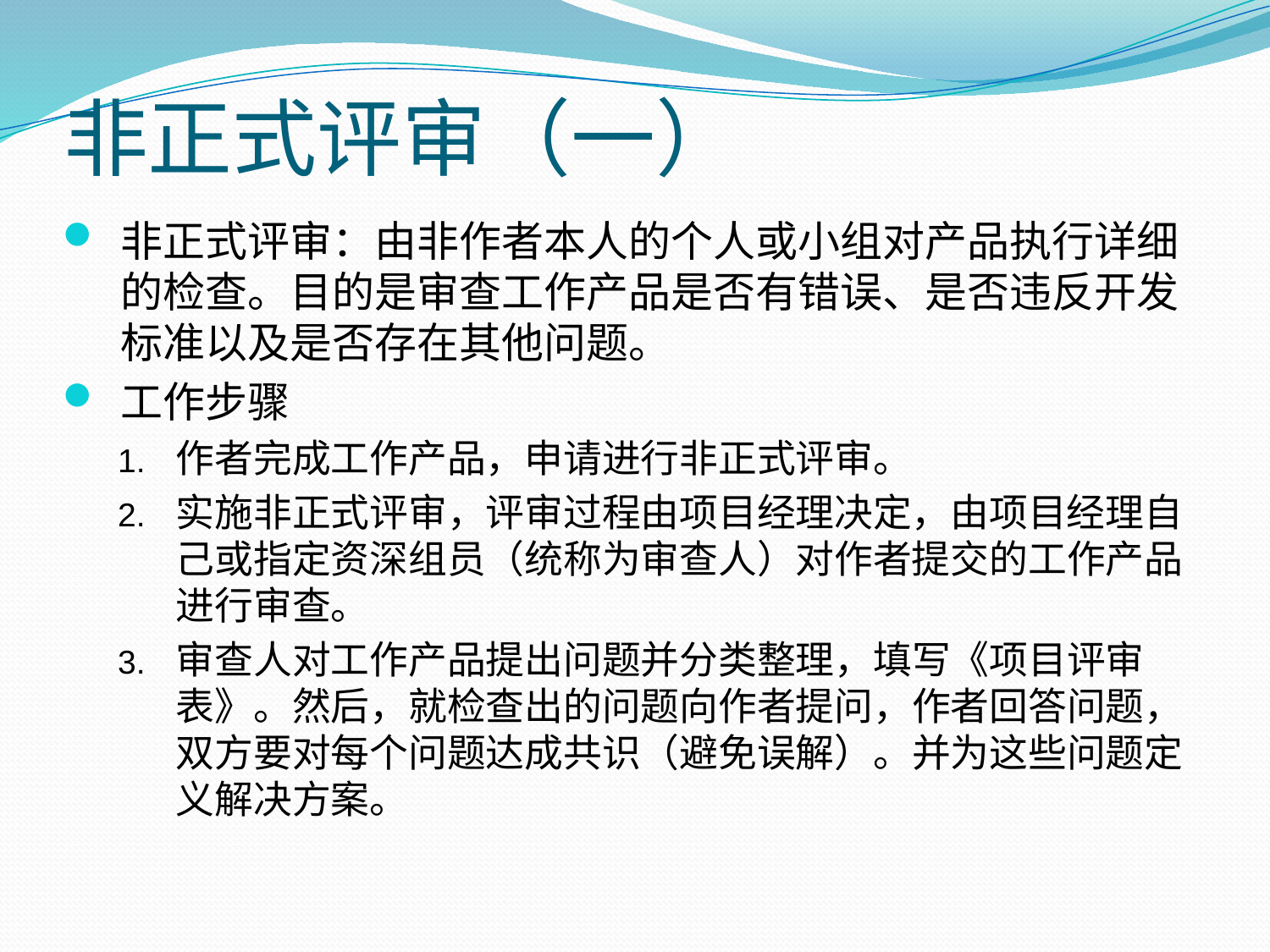

非正式评审（一）
非正式评审：由非作者本人的个人或小组对产品执行详细的检查。目的是审查工作产品是否有错误、是否违反开发标准以及是否存在其他问题。
工作步骤
作者完成工作产品，申请进行非正式评审。
实施非正式评审，评审过程由项目经理决定，由项目经理自己或指定资深组员（统称为审查人）对作者提交的工作产品进行审查。
审查人对工作产品提出问题并分类整理，填写《项目评审表》。然后，就检查出的问题向作者提问，作者回答问题，双方要对每个问题达成共识（避免误解）。并为这些问题定义解决方案。